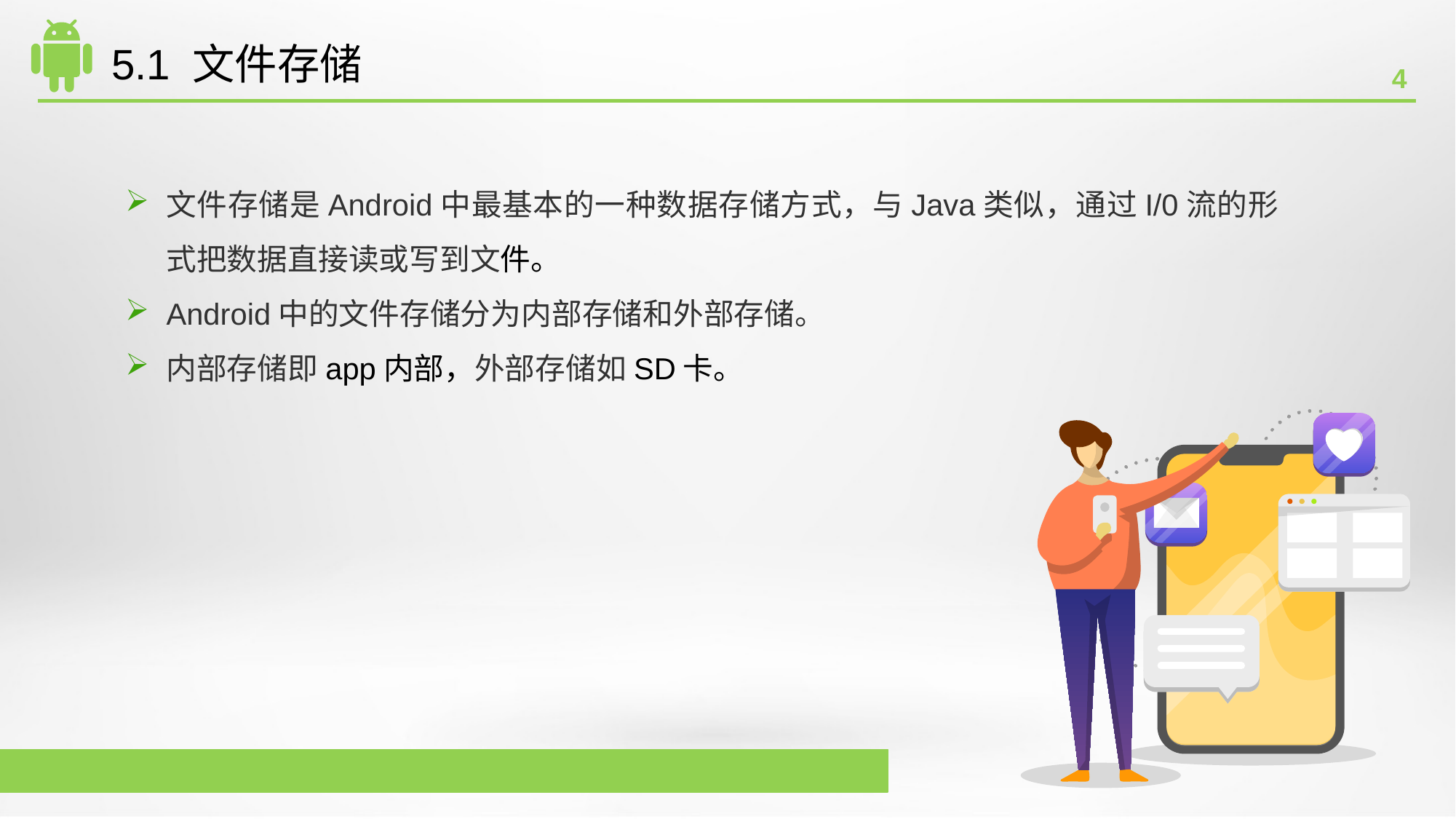

# 5.1 文件存储
文件存储是Android中最基本的一种数据存储方式，与Java类似，通过I/0流的形式把数据直接读或写到文件。
Android中的文件存储分为内部存储和外部存储。
内部存储即app内部，外部存储如SD卡。